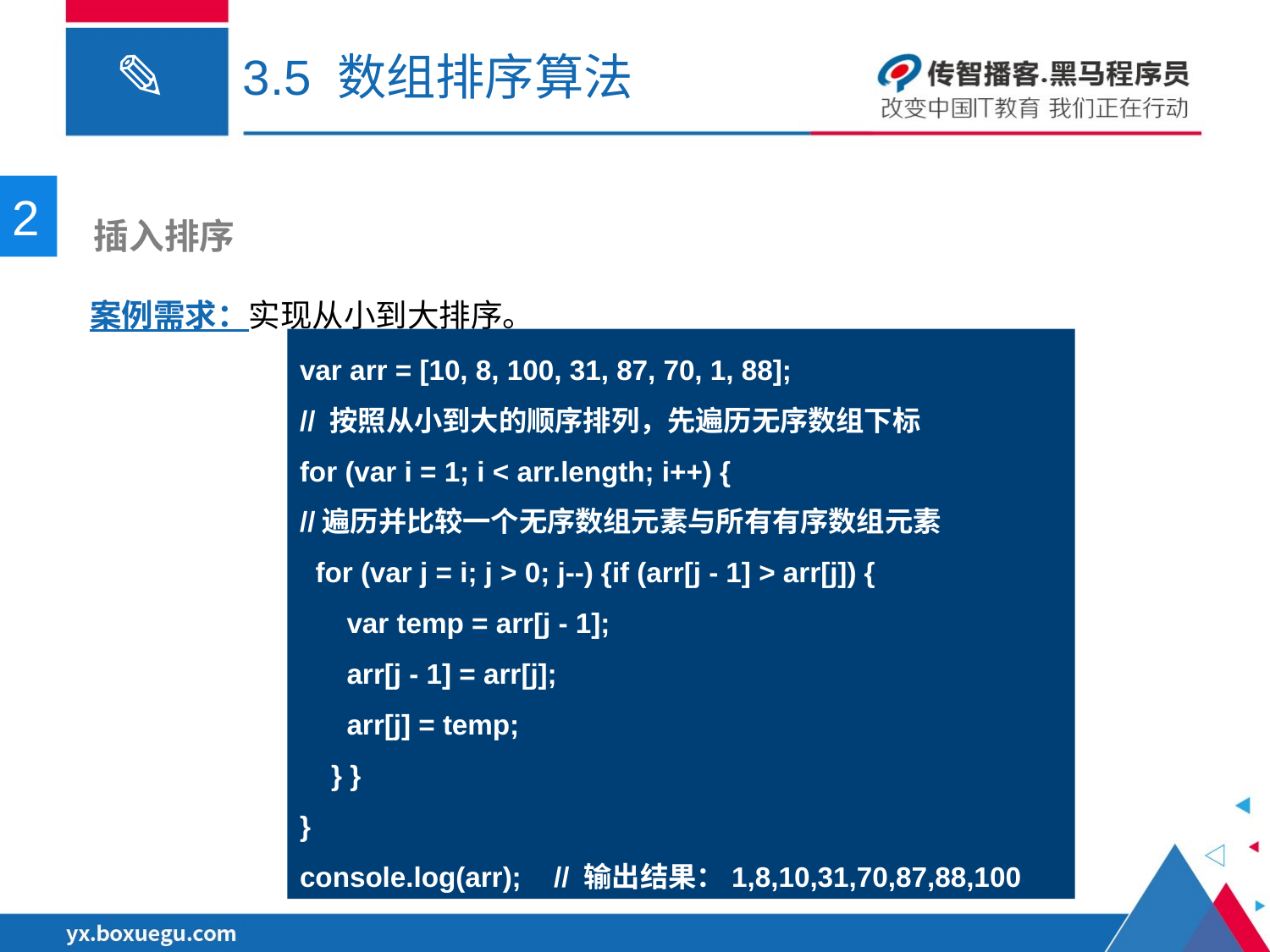

# 3.5 数组排序算法

2
  插入排序
案例需求：实现从小到大排序。
var arr = [10, 8, 100, 31, 87, 70, 1, 88];
// 按照从小到大的顺序排列，先遍历无序数组下标
for (var i = 1; i < arr.length; i++) {
//遍历并比较一个无序数组元素与所有有序数组元素
  for (var j = i; j > 0; j--) {if (arr[j - 1] > arr[j]) {
      var temp = arr[j - 1];
      arr[j - 1] = arr[j];
      arr[j] = temp;
    } }
}
console.log(arr);	// 输出结果：1,8,10,31,70,87,88,100